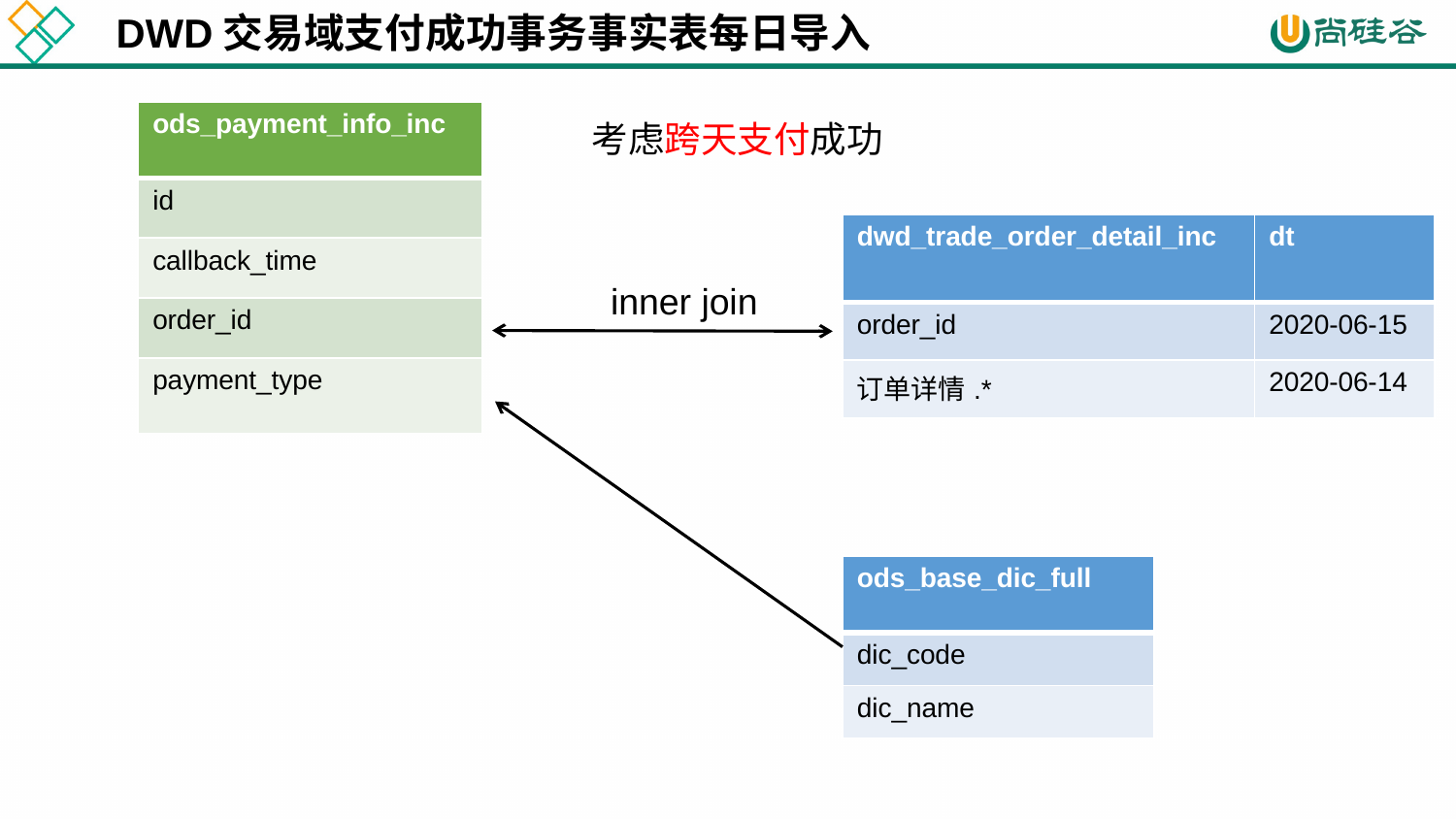

DWD交易域支付成功事务事实表每日导入
| ods\_payment\_info\_inc |
| --- |
| id |
| callback\_time |
| order\_id |
| payment\_type |
考虑跨天支付成功
| dwd\_trade\_order\_detail\_inc | dt |
| --- | --- |
| order\_id | 2020-06-15 |
| 订单详情.\* | 2020-06-14 |
inner join
| ods\_base\_dic\_full |
| --- |
| dic\_code |
| dic\_name |